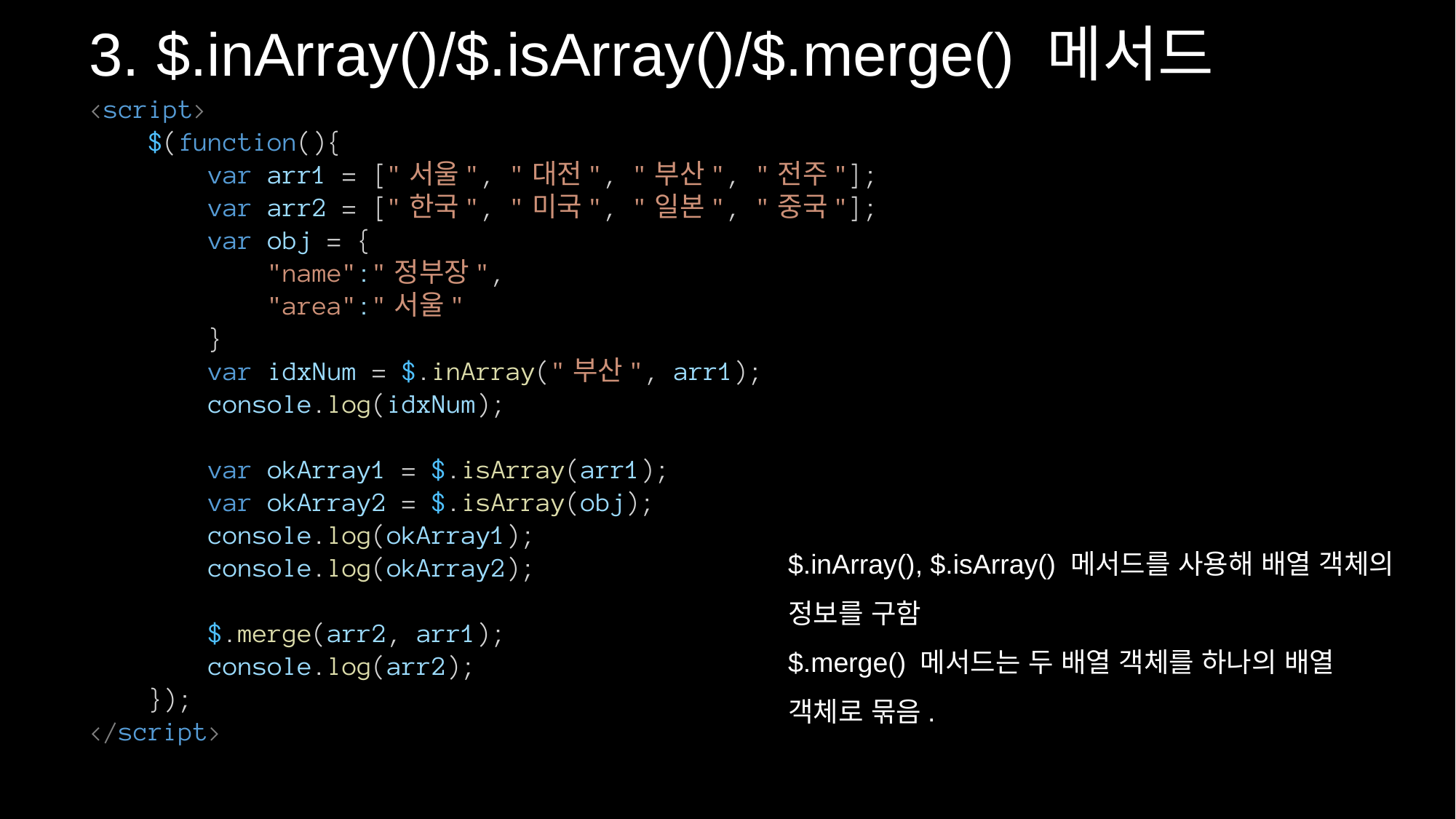

3. $.inArray()/$.isArray()/$.merge() 메서드
<script>
    $(function(){
        var arr1 = ["서울", "대전", "부산", "전주"];
        var arr2 = ["한국", "미국", "일본", "중국"];
        var obj = {
            "name":"정부장",
            "area":"서울"
        }
        var idxNum = $.inArray("부산", arr1);
        console.log(idxNum);
        var okArray1 = $.isArray(arr1);
        var okArray2 = $.isArray(obj);
        console.log(okArray1);
        console.log(okArray2);
        $.merge(arr2, arr1);
        console.log(arr2);
    });
</script>
$.inArray(), $.isArray() 메서드를 사용해 배열 객체의 정보를 구함
$.merge() 메서드는 두 배열 객체를 하나의 배열 객체로 묶음.